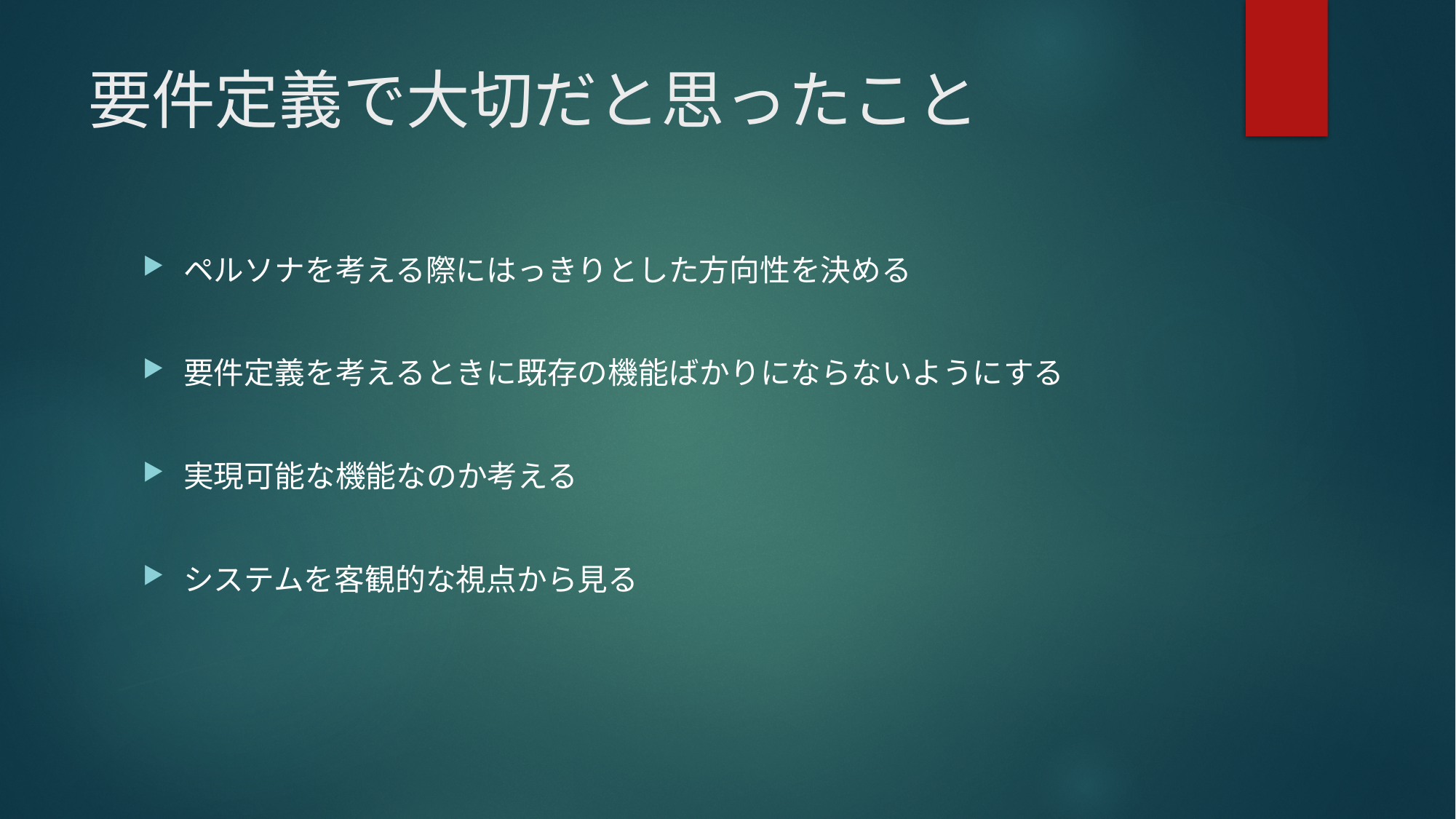

# 要件定義で大切だと思ったこと
ペルソナを考える際にはっきりとした方向性を決める

要件定義を考えるときに既存の機能ばかりにならないようにする

実現可能な機能なのか考える

システムを客観的な視点から見る